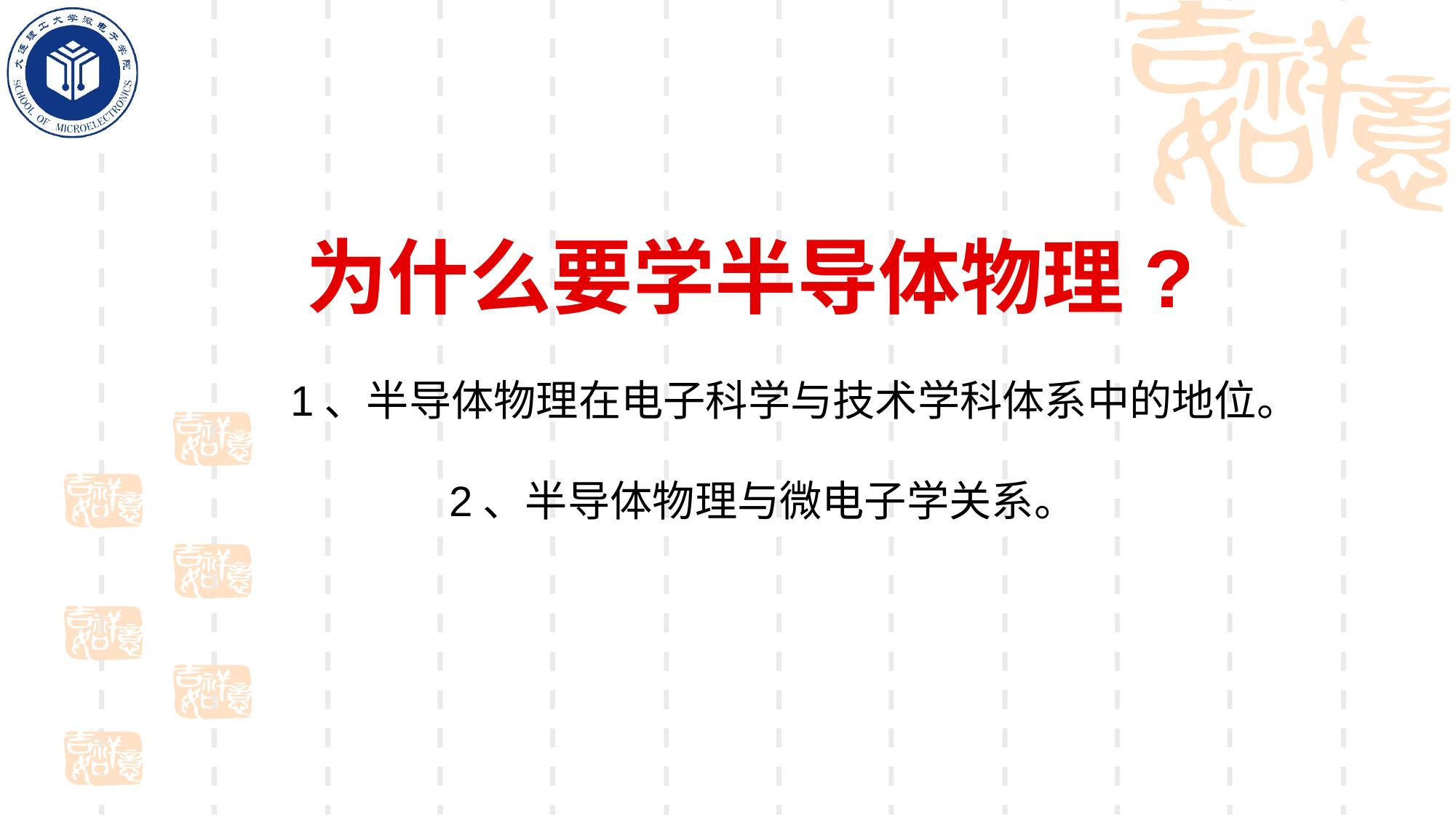

# 为什么要学半导体物理?
1、半导体物理在电子科学与技术学科体系中的地位。
2、半导体物理与微电子学关系。